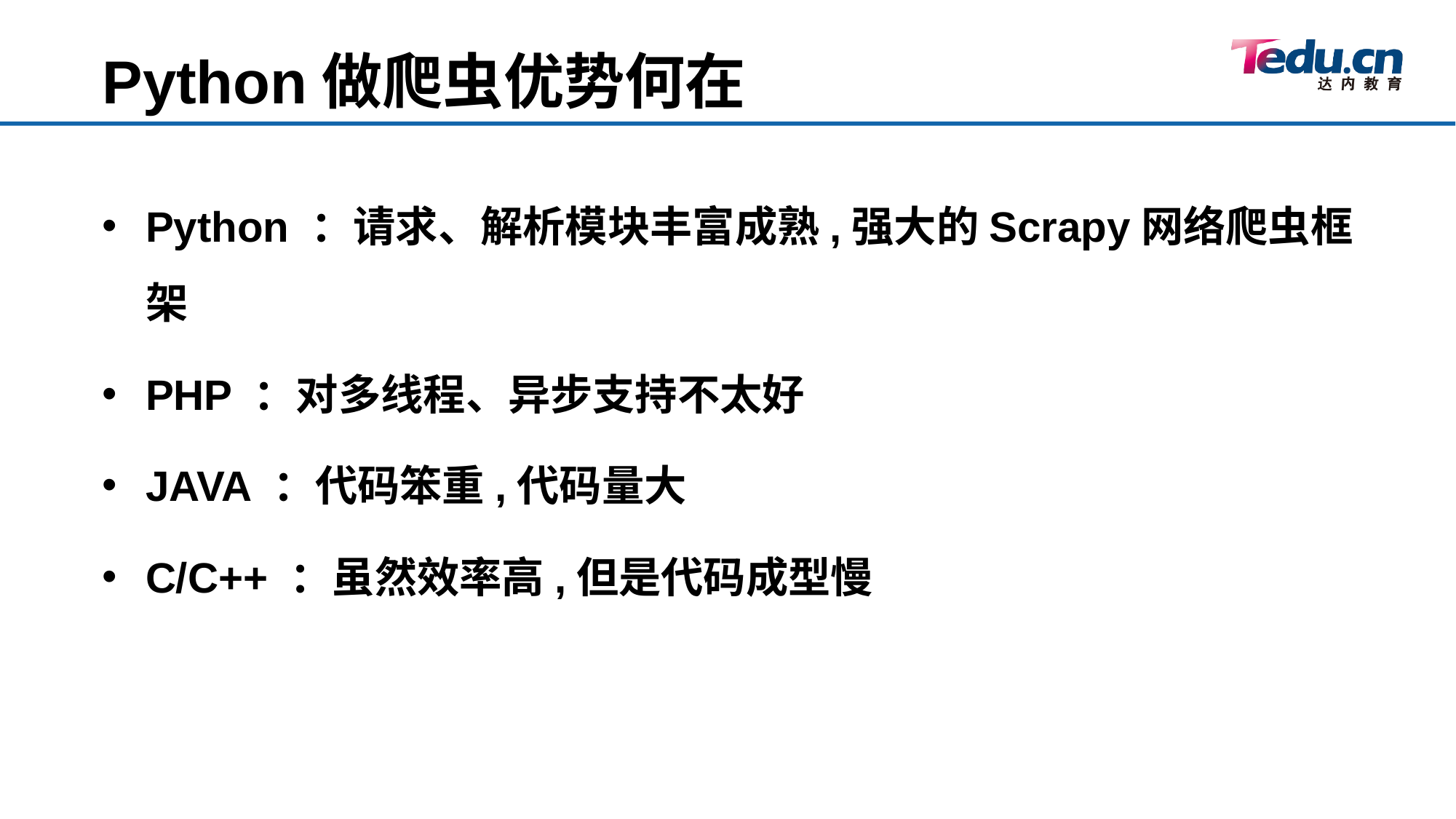

Python做爬虫优势何在
Python ：请求、解析模块丰富成熟,强大的Scrapy网络爬虫框架
PHP ：对多线程、异步支持不太好
JAVA ：代码笨重,代码量大
C/C++ ：虽然效率高,但是代码成型慢